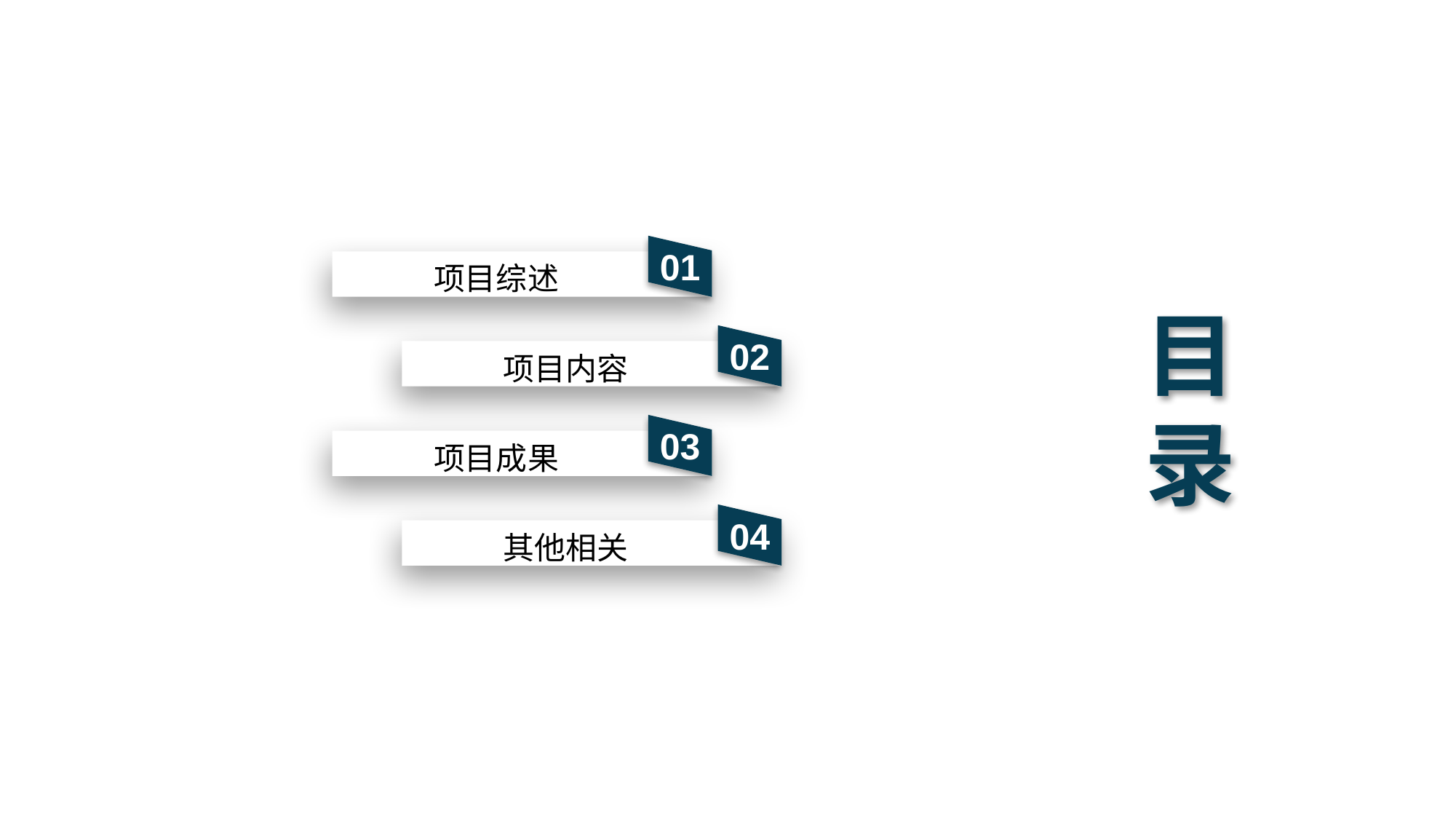

01
项目综述
02
目录
项目内容
03
项目成果
04
其他相关